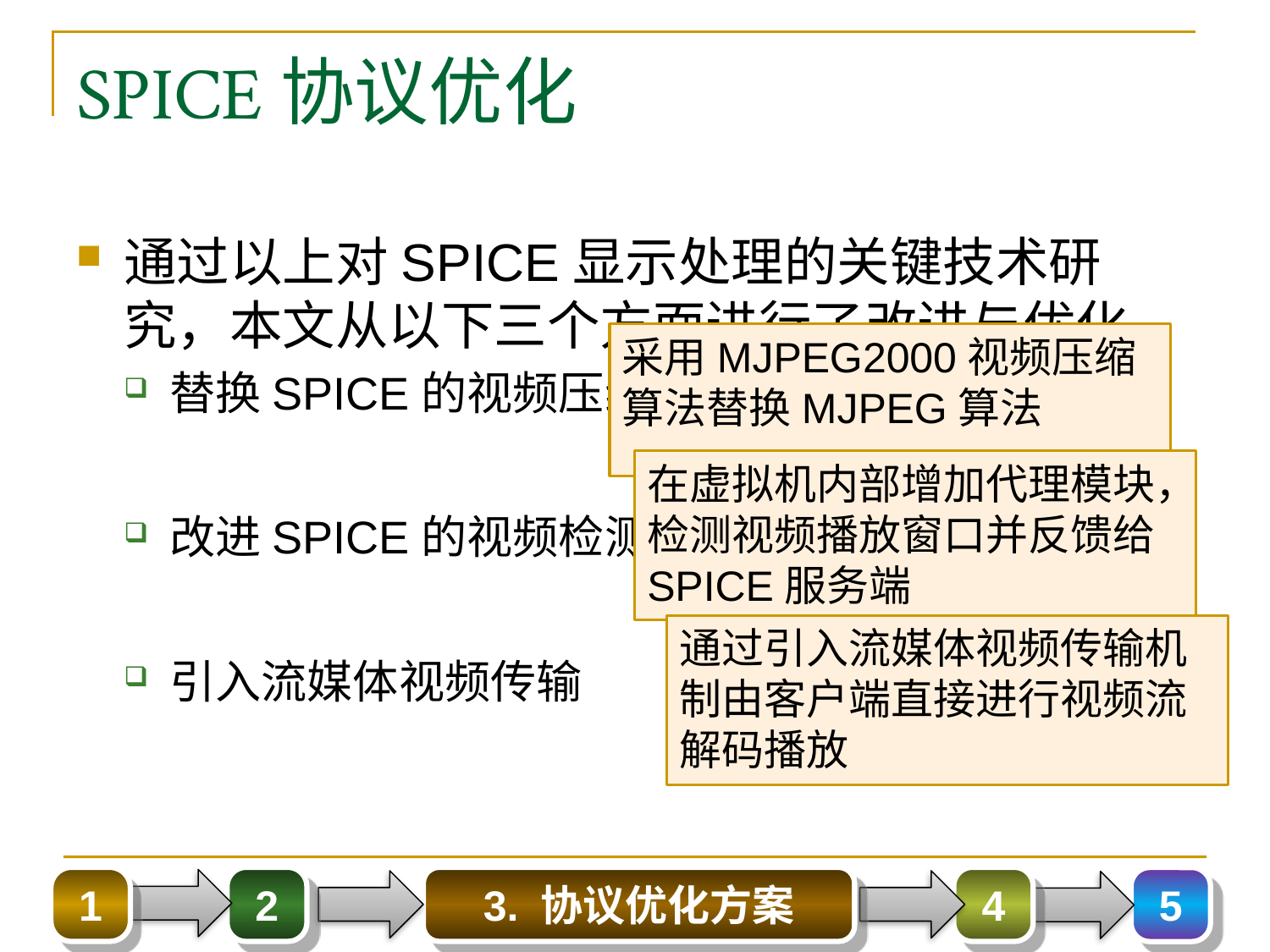

# SPICE协议优化
通过以上对SPICE显示处理的关键技术研究，本文从以下三个方面进行了改进与优化
替换SPICE的视频压缩算法

改进SPICE的视频检测机制

引入流媒体视频传输
采用MJPEG2000视频压缩算法替换MJPEG算法

在虚拟机内部增加代理模块，检测视频播放窗口并反馈给SPICE服务端

通过引入流媒体视频传输机制由客户端直接进行视频流解码播放

1
2
3. 协议优化方案
4
5